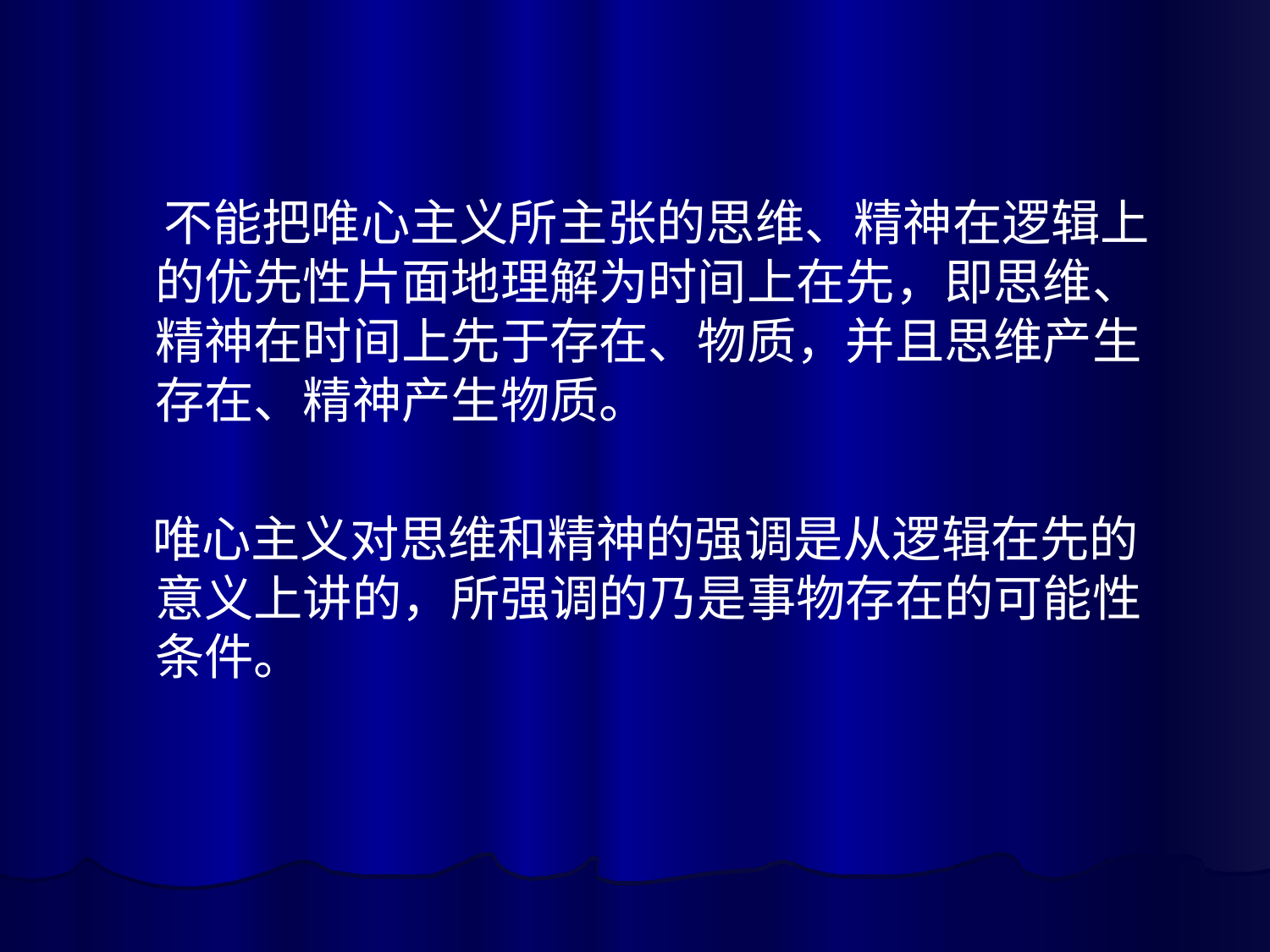

不能把唯心主义所主张的思维、精神在逻辑上的优先性片面地理解为时间上在先，即思维、精神在时间上先于存在、物质，并且思维产生存在、精神产生物质。

   唯心主义对思维和精神的强调是从逻辑在先的意义上讲的，所强调的乃是事物存在的可能性条件。